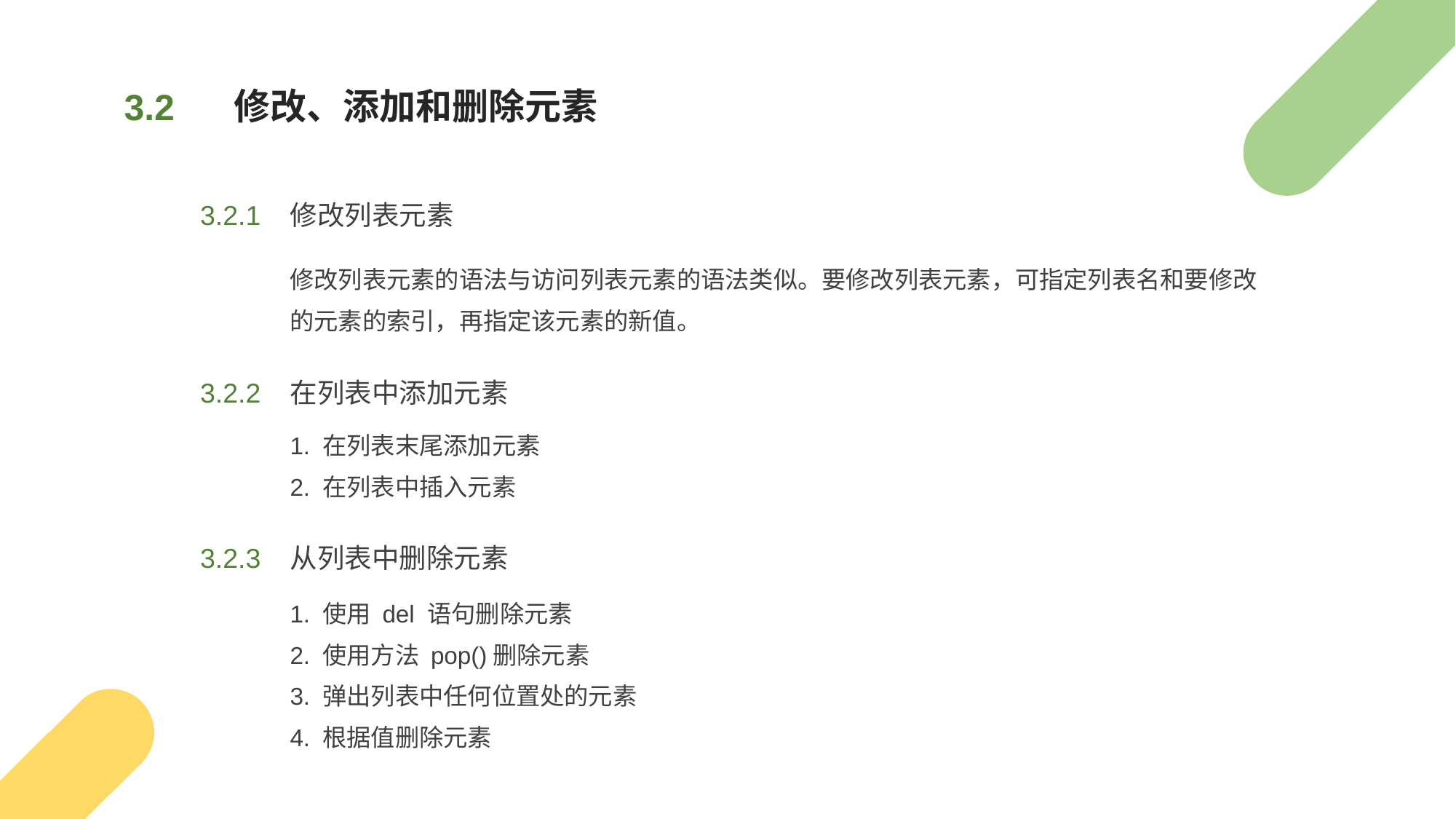

# 修改、添加和删除元素
3.2
3.2.1
修改列表元素
修改列表元素的语法与访问列表元素的语法类似。要修改列表元素，可指定列表名和要修改
的元素的索引，再指定该元素的新值。
3.2.2
在列表中添加元素
1. 在列表末尾添加元素
2. 在列表中插入元素
从列表中删除元素
3.2.3
1. 使用 del 语句删除元素
2. 使用方法 pop()删除元素
3. 弹出列表中任何位置处的元素
4. 根据值删除元素